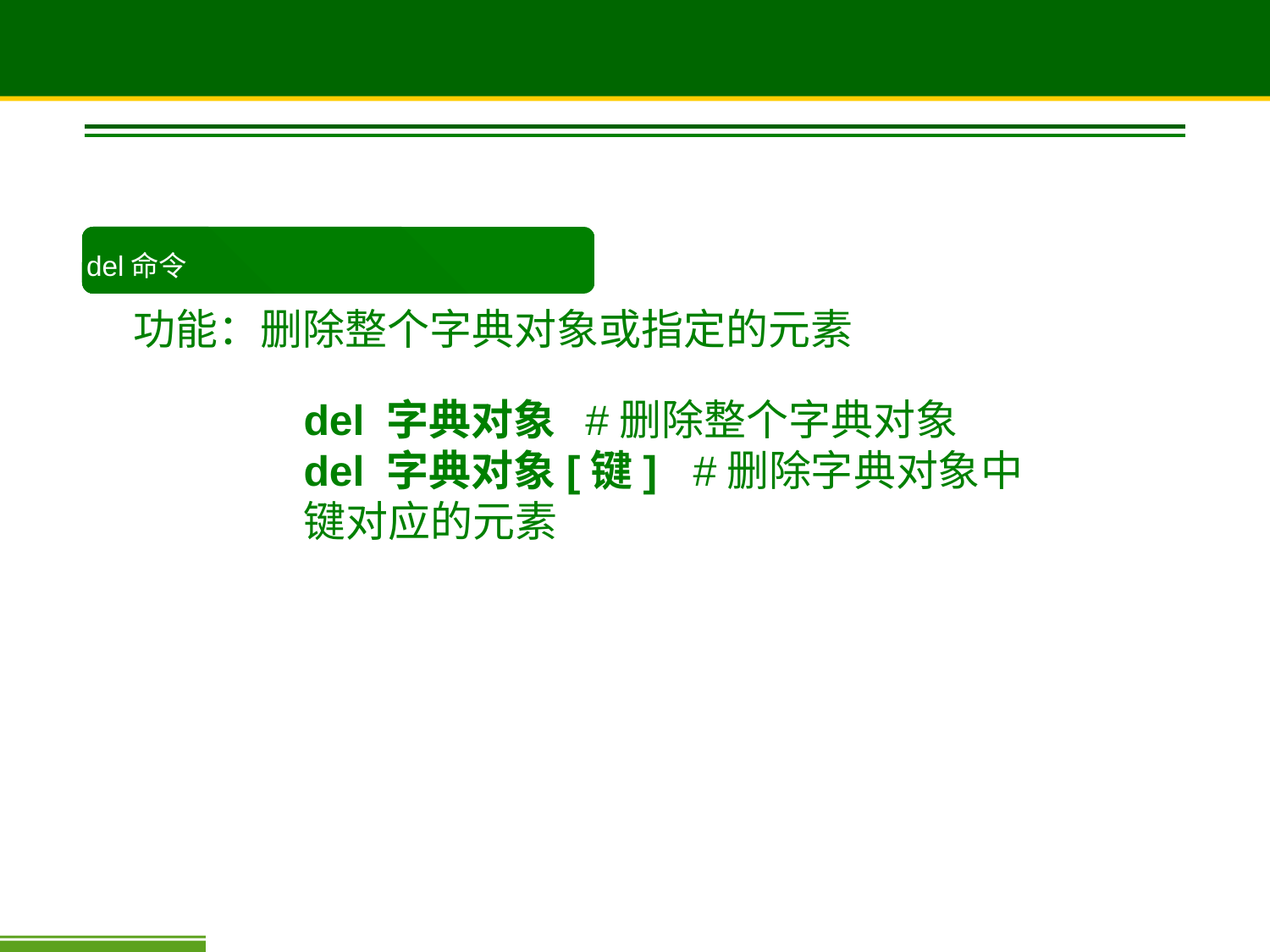

5.删除字典（元素）

del命令
功能：删除整个字典对象或指定的元素
del 字典对象  #删除整个字典对象
del 字典对象[键]   #删除字典对象中键对应的元素